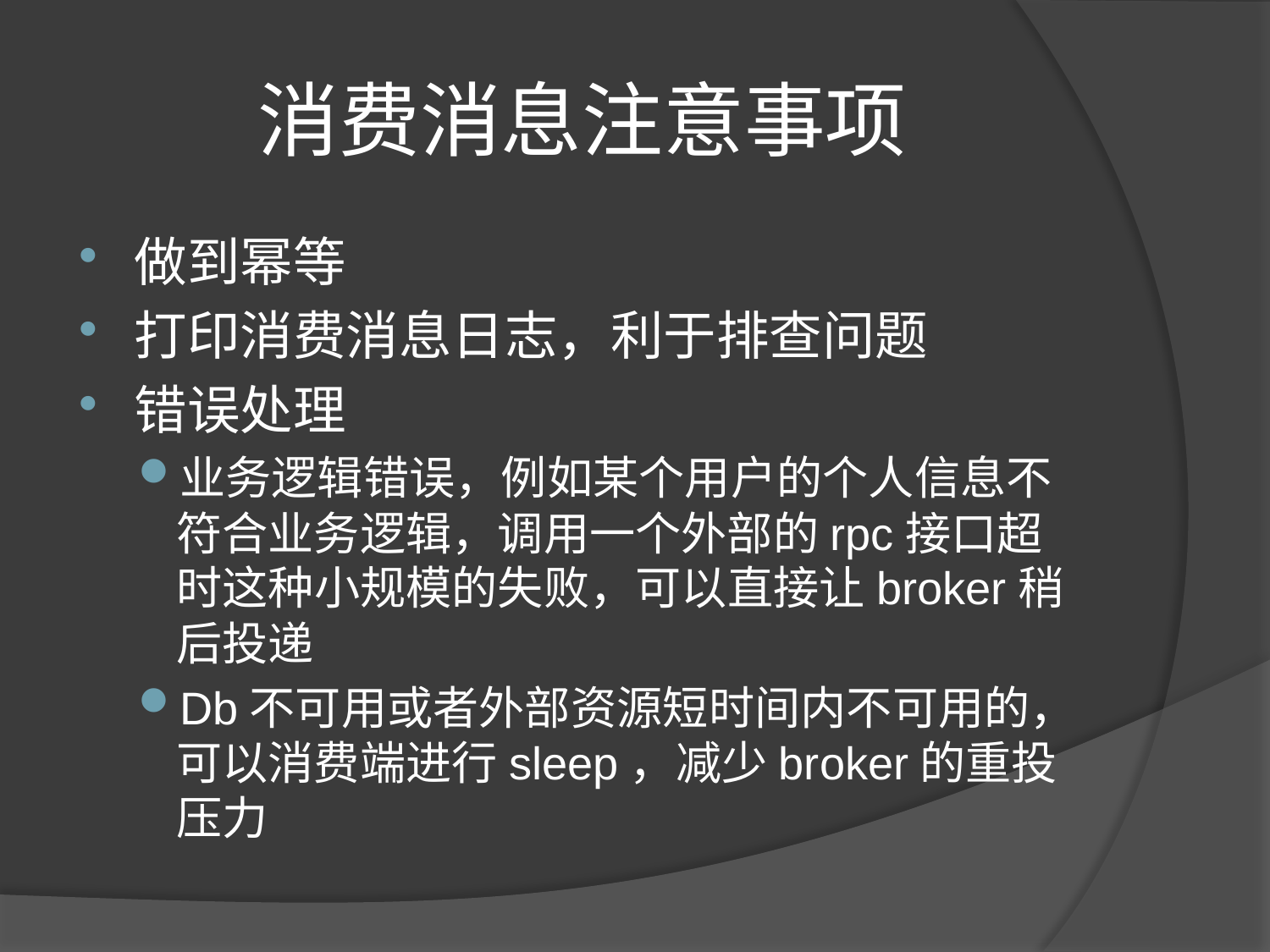

# 消费消息注意事项
做到幂等
打印消费消息日志，利于排查问题
错误处理
业务逻辑错误，例如某个用户的个人信息不符合业务逻辑，调用一个外部的rpc接口超时这种小规模的失败，可以直接让broker稍后投递
Db不可用或者外部资源短时间内不可用的，可以消费端进行sleep，减少broker的重投压力